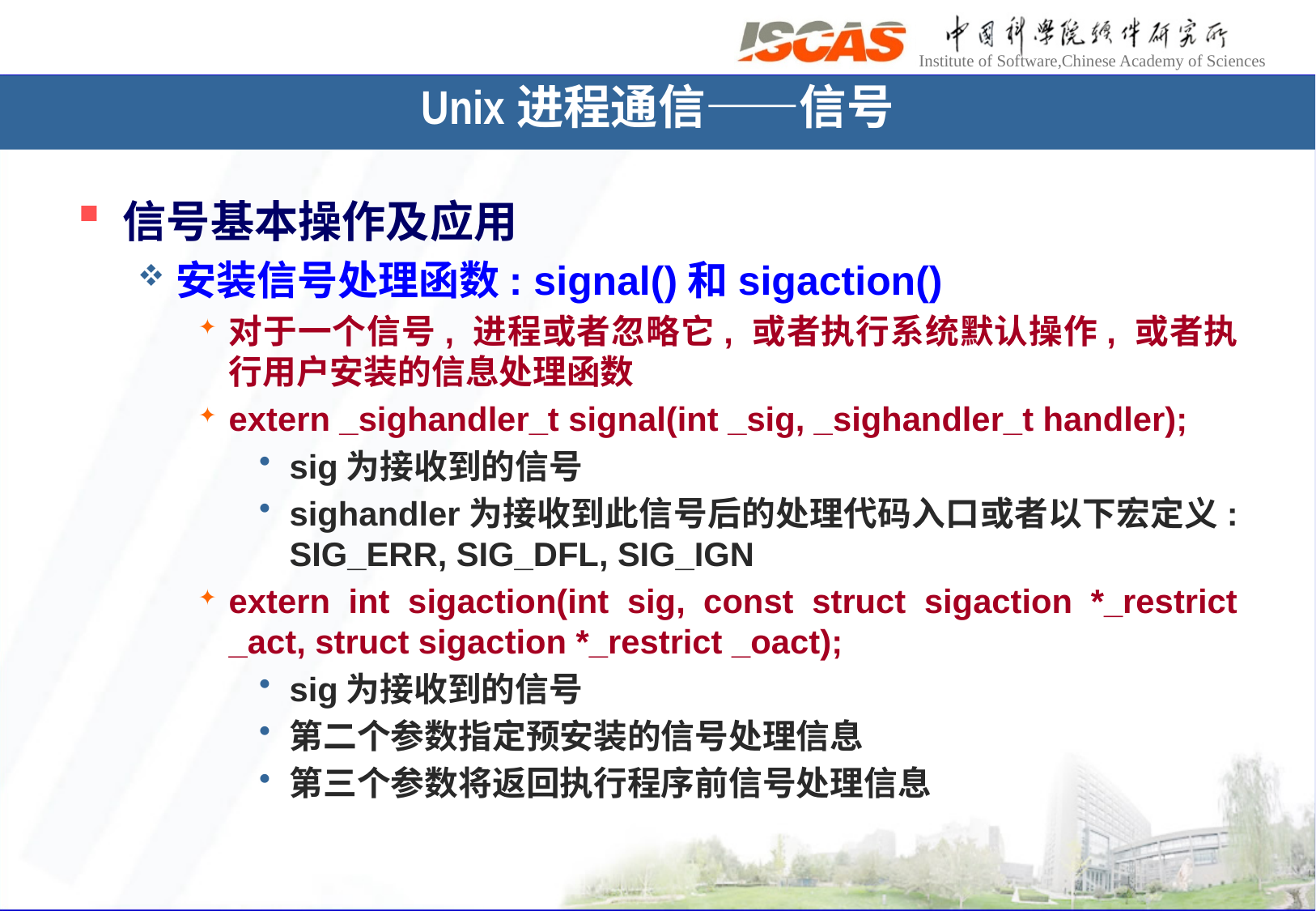

Unix进程通信——信号
信号基本操作及应用
安装信号处理函数: signal()和sigaction()
对于一个信号, 进程或者忽略它, 或者执行系统默认操作, 或者执行用户安装的信息处理函数
extern _sighandler_t signal(int _sig, _sighandler_t handler);
sig为接收到的信号
sighandler为接收到此信号后的处理代码入口或者以下宏定义: SIG_ERR, SIG_DFL, SIG_IGN
extern int sigaction(int sig, const struct sigaction *_restrict _act, struct sigaction *_restrict _oact);
sig为接收到的信号
第二个参数指定预安装的信号处理信息
第三个参数将返回执行程序前信号处理信息